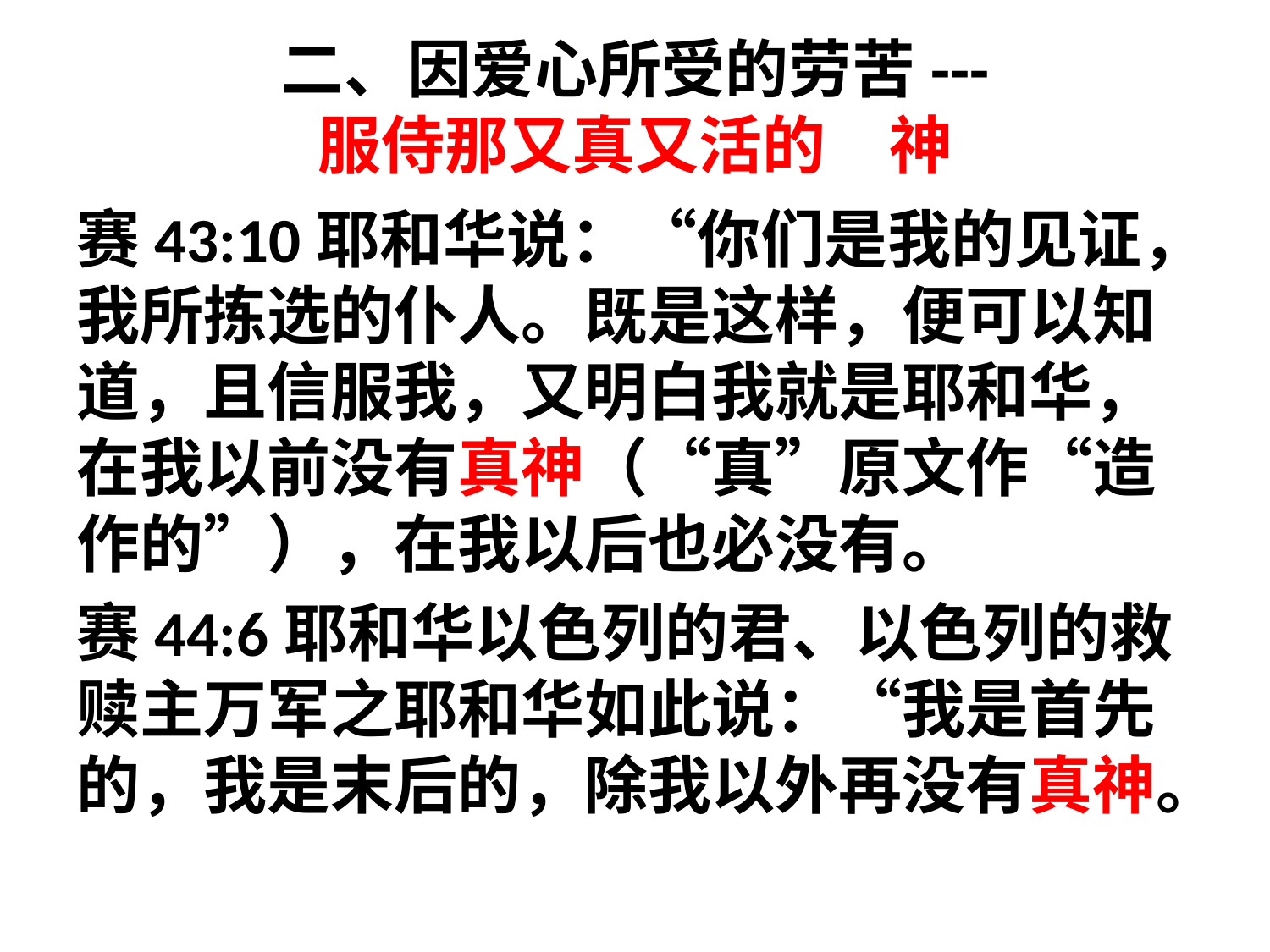

# 二、因爱心所受的劳苦--- 服侍那又真又活的　神
赛43:10耶和华说：“你们是我的见证，我所拣选的仆人。既是这样，便可以知道，且信服我，又明白我就是耶和华，在我以前没有真神（“真”原文作“造作的”），在我以后也必没有。
赛44:6耶和华以色列的君、以色列的救赎主万军之耶和华如此说：“我是首先的，我是末后的，除我以外再没有真神。